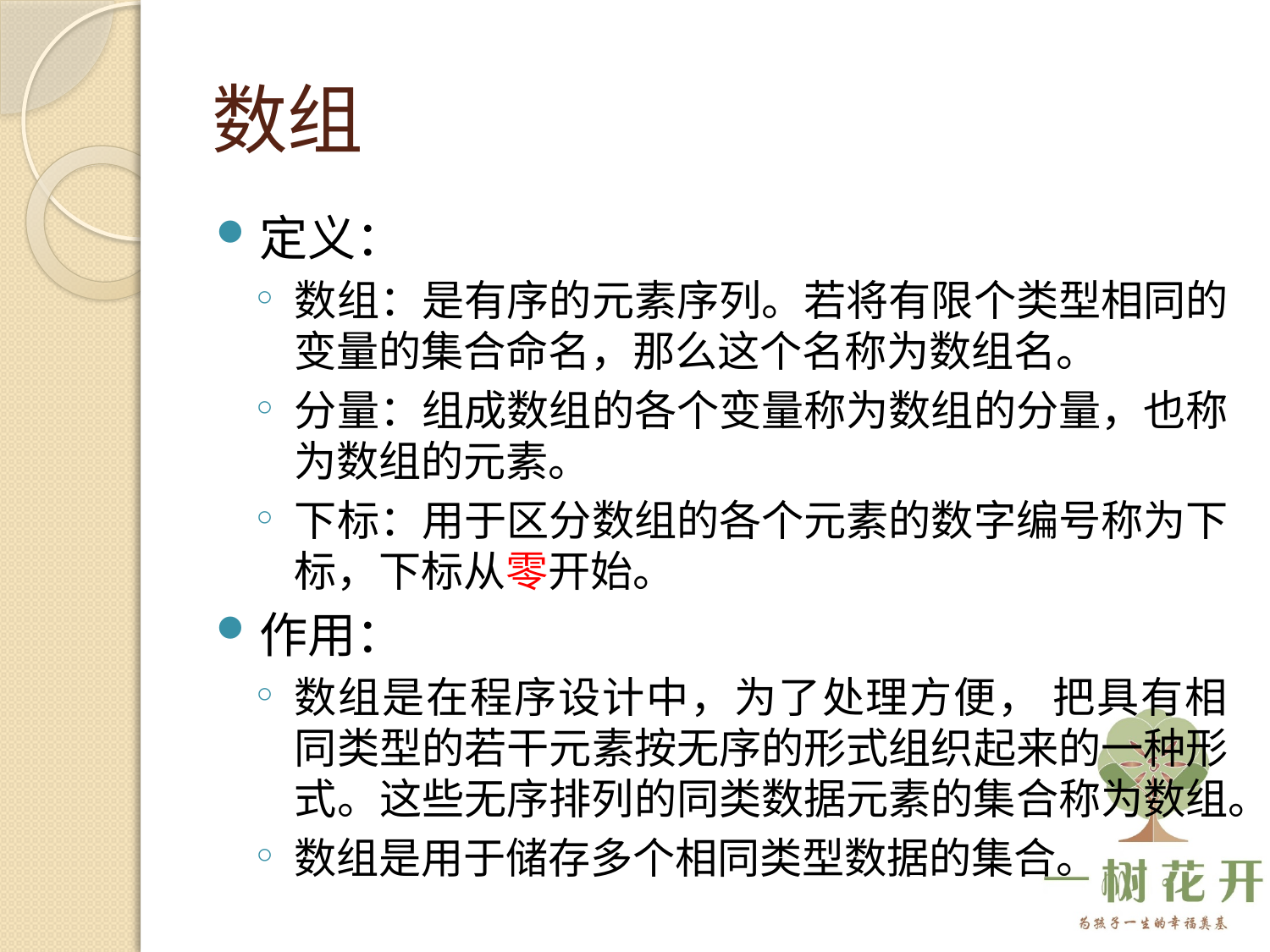

# 数组
定义：
数组：是有序的元素序列。若将有限个类型相同的变量的集合命名，那么这个名称为数组名。
分量：组成数组的各个变量称为数组的分量，也称为数组的元素。
下标：用于区分数组的各个元素的数字编号称为下标，下标从零开始。
作用：
数组是在程序设计中，为了处理方便， 把具有相同类型的若干元素按无序的形式组织起来的一种形式。这些无序排列的同类数据元素的集合称为数组。
数组是用于储存多个相同类型数据的集合。